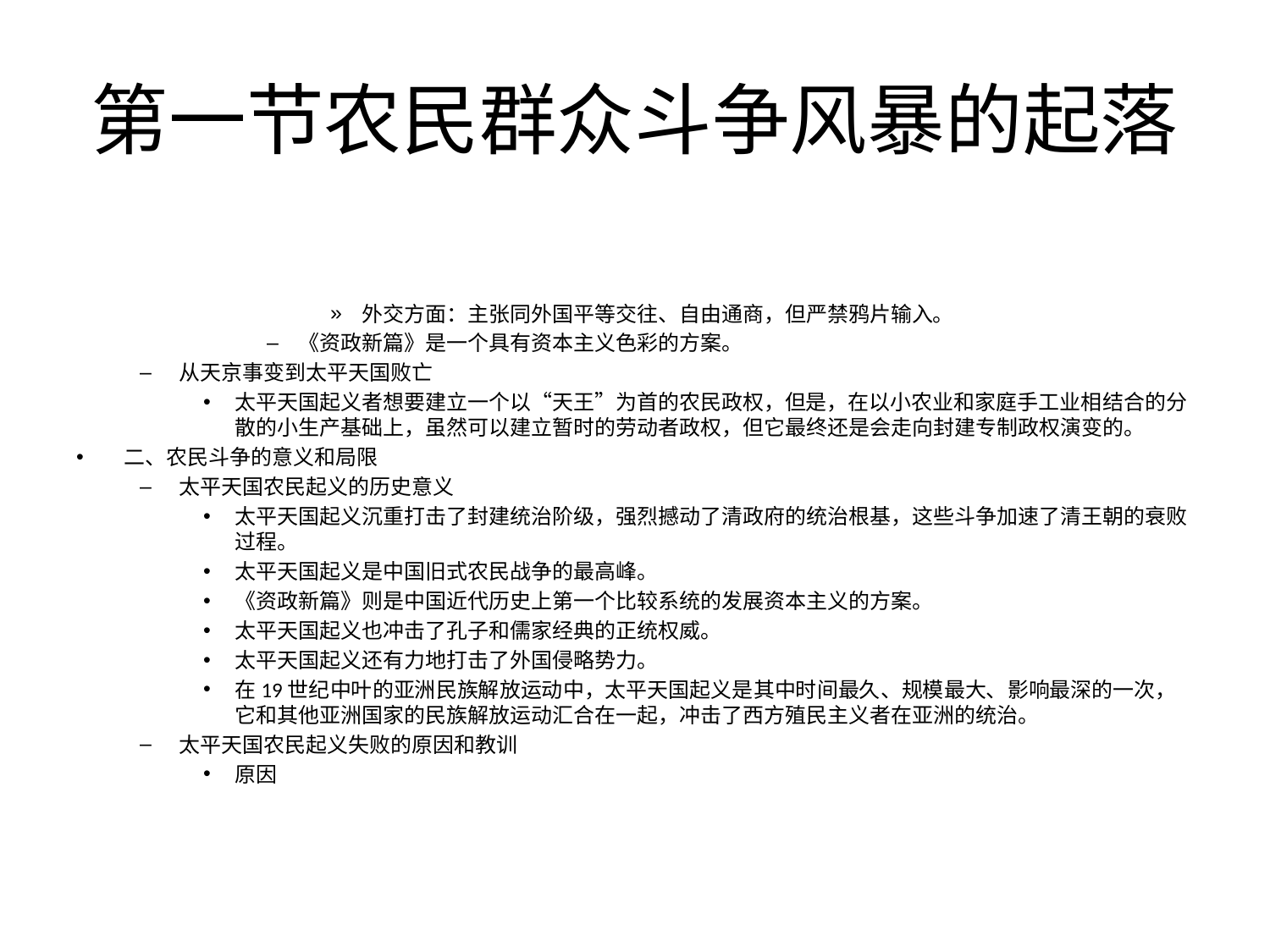

# 第一节农民群众斗争风暴的起落

外交方面：主张同外国平等交往、自由通商，但严禁鸦片输入。
《资政新篇》是一个具有资本主义色彩的方案。
从天京事变到太平天国败亡
太平天国起义者想要建立一个以“天王”为首的农民政权，但是，在以小农业和家庭手工业相结合的分散的小生产基础上，虽然可以建立暂时的劳动者政权，但它最终还是会走向封建专制政权演变的。
二、农民斗争的意义和局限
太平天国农民起义的历史意义
太平天国起义沉重打击了封建统治阶级，强烈撼动了清政府的统治根基，这些斗争加速了清王朝的衰败过程。
太平天国起义是中国旧式农民战争的最高峰。
《资政新篇》则是中国近代历史上第一个比较系统的发展资本主义的方案。
太平天国起义也冲击了孔子和儒家经典的正统权威。
太平天国起义还有力地打击了外国侵略势力。
在19世纪中叶的亚洲民族解放运动中，太平天国起义是其中时间最久、规模最大、影响最深的一次，它和其他亚洲国家的民族解放运动汇合在一起，冲击了西方殖民主义者在亚洲的统治。
太平天国农民起义失败的原因和教训
原因